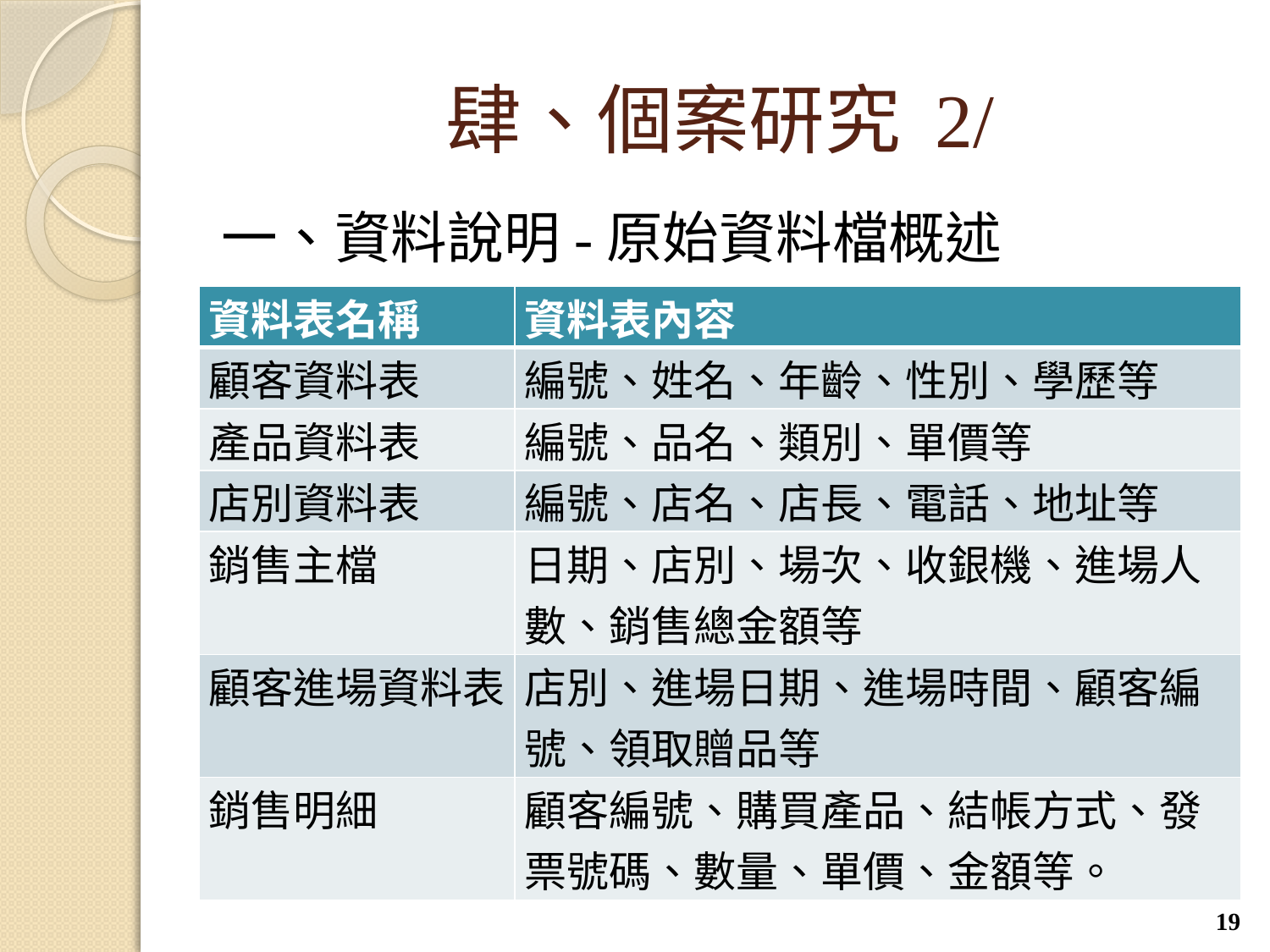

# 肆、個案研究 2/
一、資料說明-原始資料檔概述
| 資料表名稱 | 資料表內容 |
| --- | --- |
| 顧客資料表 | 編號、姓名、年齡、性別、學歷等 |
| 產品資料表 | 編號、品名、類別、單價等 |
| 店別資料表 | 編號、店名、店長、電話、地址等 |
| 銷售主檔 | 日期、店別、場次、收銀機、進場人數、銷售總金額等 |
| 顧客進場資料表 | 店別、進場日期、進場時間、顧客編號、領取贈品等 |
| 銷售明細 | 顧客編號、購買產品、結帳方式、發票號碼、數量、單價、金額等。 |
19